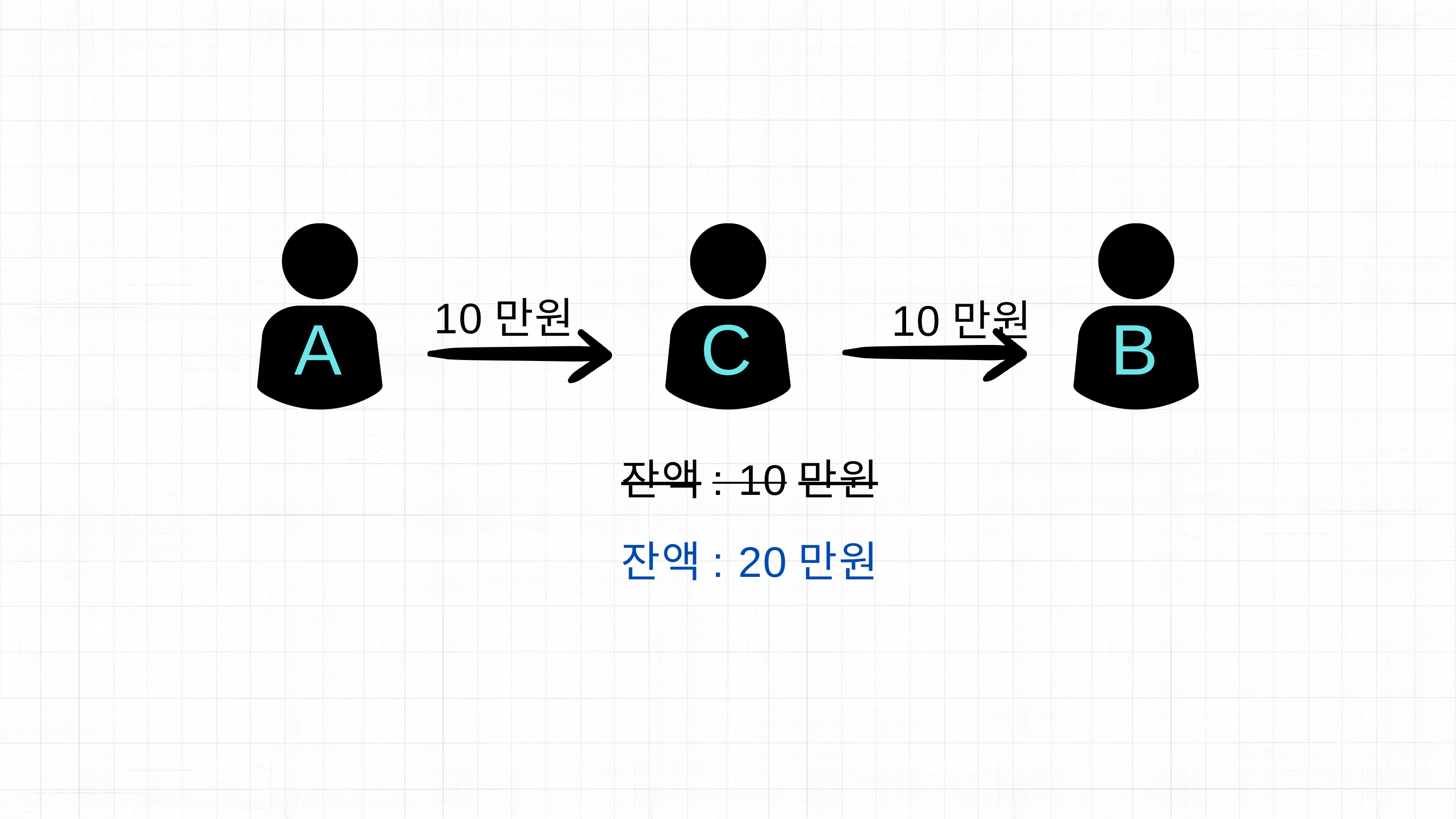

10만원
10만원
A
C
B

잔액: 10만원
잔액: 20만원